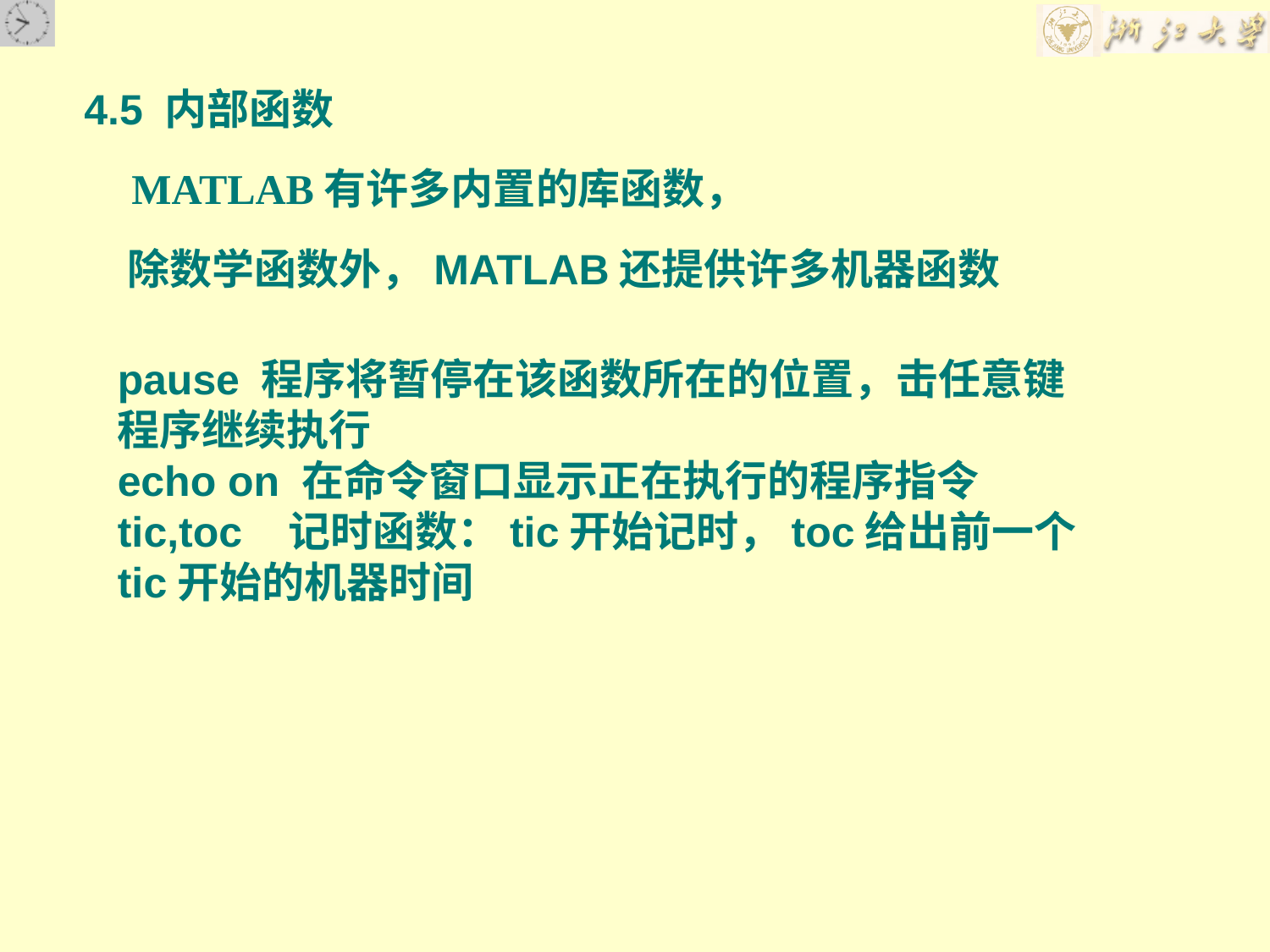

4.5 内部函数
       MATLAB有许多内置的库函数，
除数学函数外，MATLAB还提供许多机器函数
pause 程序将暂停在该函数所在的位置，击任意键程序继续执行
echo on 在命令窗口显示正在执行的程序指令
tic,toc   记时函数：tic开始记时，toc给出前一个tic开始的机器时间